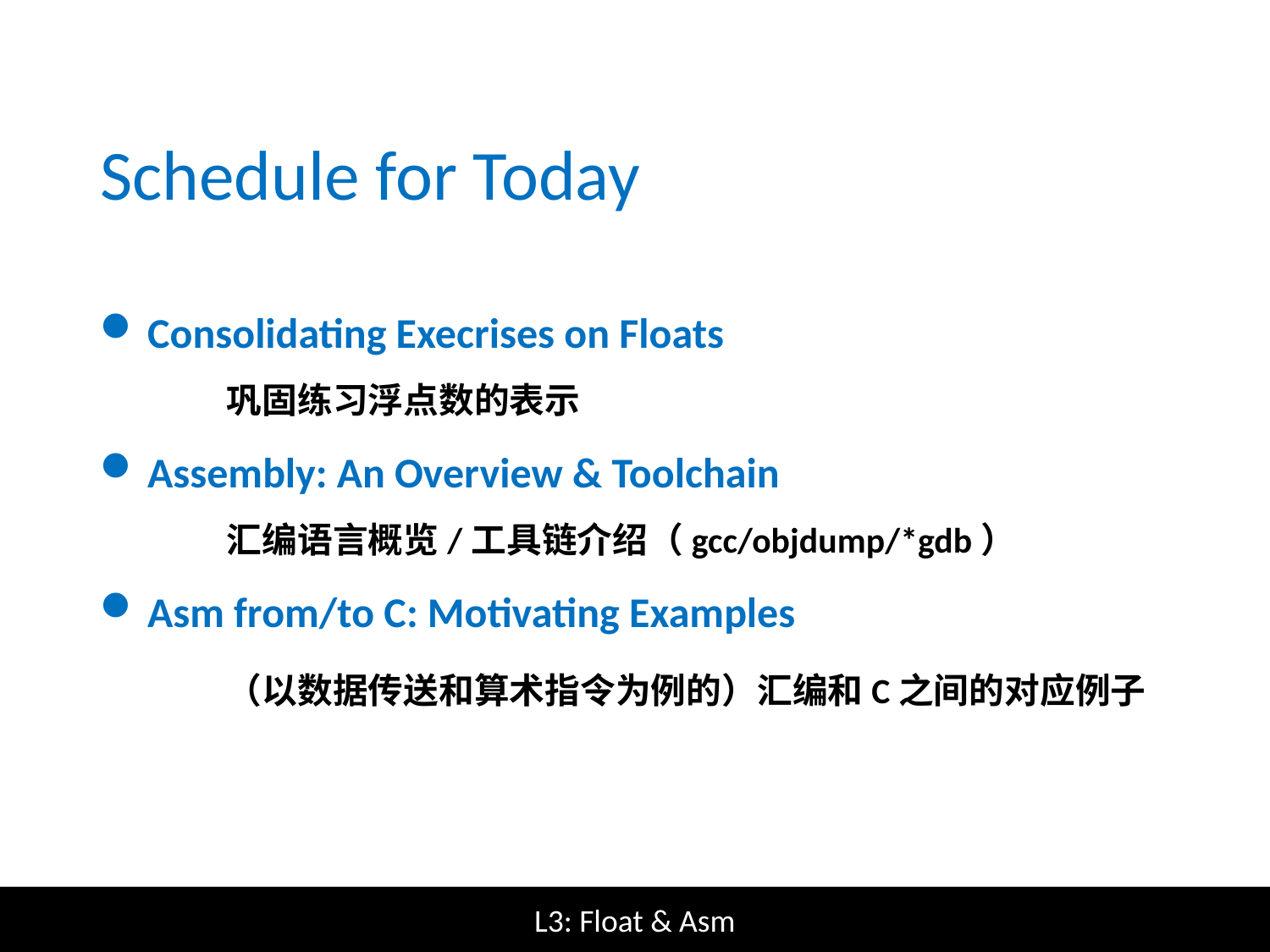

Schedule for Today
Consolidating Execrises on Floats
	巩固练习浮点数的表示
Assembly: An Overview & Toolchain
	汇编语言概览/工具链介绍（gcc/objdump/*gdb）
Asm from/to C: Motivating Examples
	（以数据传送和算术指令为例的）汇编和C之间的对应例子

L3: Float & Asm
2